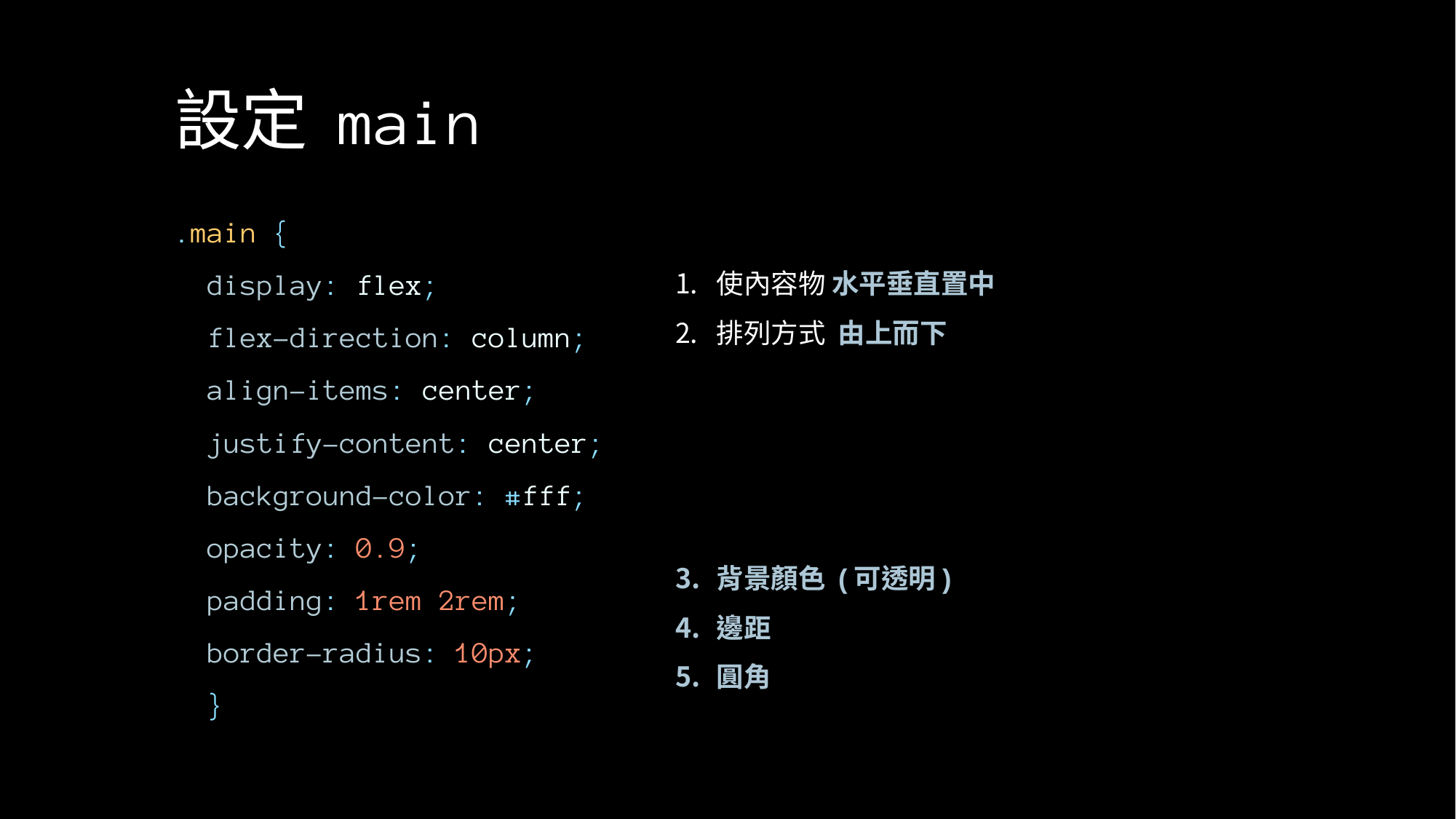

# 設定 main
.main {
  display: flex;
  flex-direction: column;
  align-items: center;
  justify-content: center;
  background-color: #fff;
  opacity: 0.9;
  padding: 1rem 2rem;
  border-radius: 10px;
  }
使內容物 水平垂直置中
排列方式  由上而下

背景顏色 (可透明)
邊距
圓角